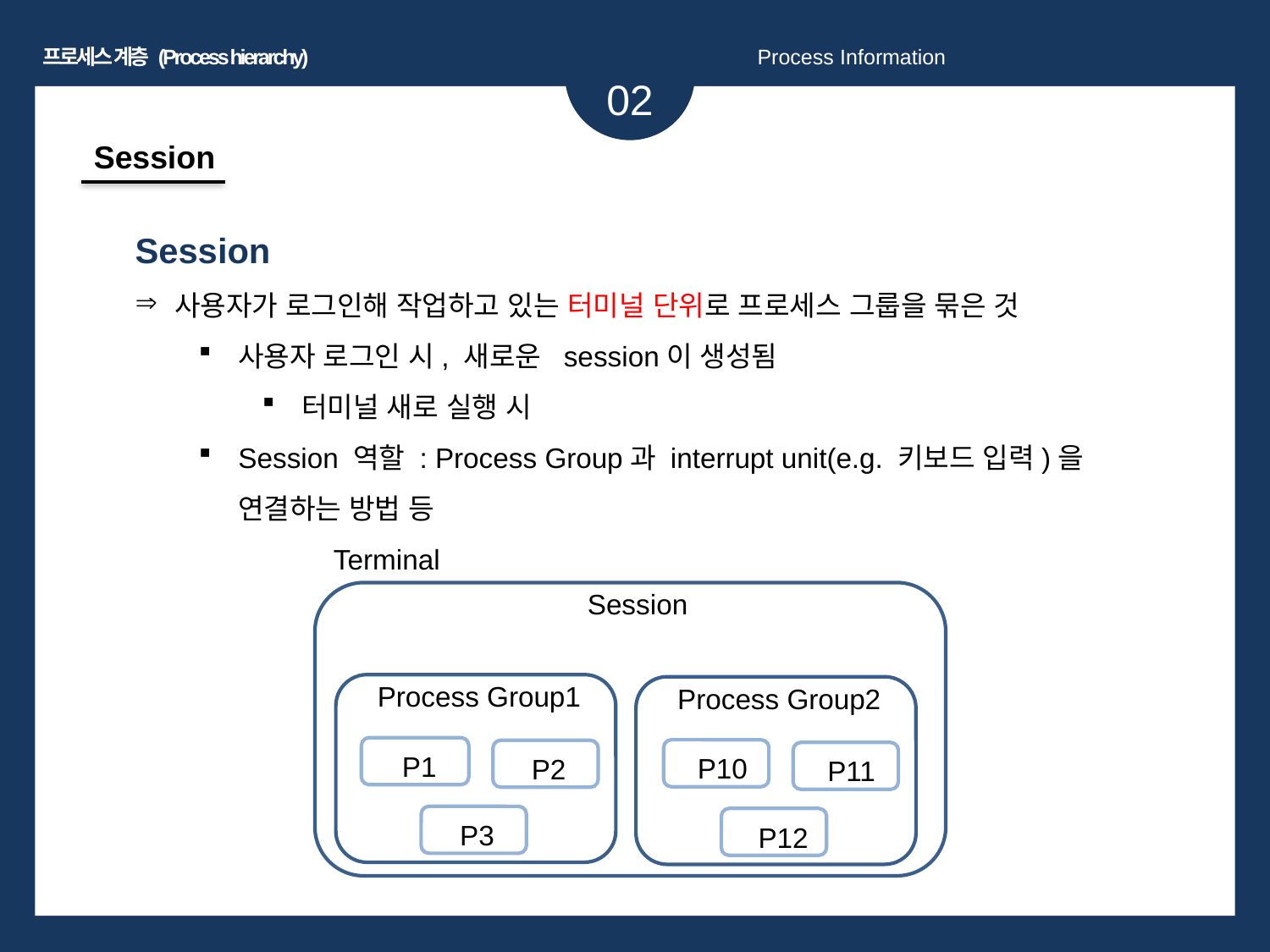

프로세스 계층 (Process hierarchy)
Process Information
02

Session
Session
사용자가 로그인해 작업하고 있는 터미널 단위로 프로세스 그룹을 묶은 것
사용자 로그인 시, 새로운  session이 생성됨
터미널 새로 실행 시
Session 역할 : Process Group과 interrupt unit(e.g. 키보드 입력)을 연결하는 방법 등
Terminal
Session
ㅊ
Process Group1
ㅊ
Process Group2
ㅊ

P1
P10
P2
P11

P3
P12